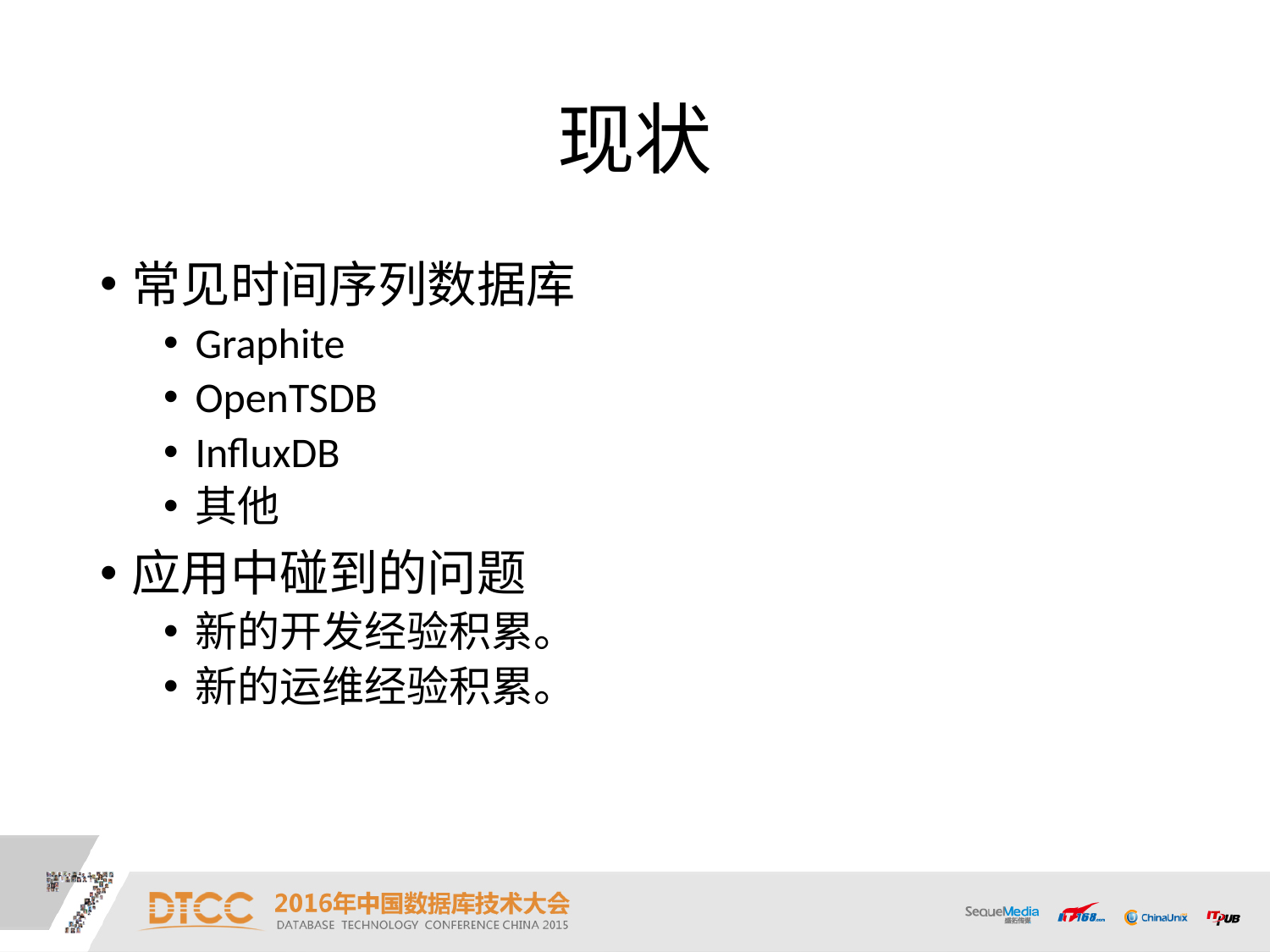

# 现状
常见时间序列数据库
Graphite
OpenTSDB
InfluxDB
其他
应用中碰到的问题
新的开发经验积累。
新的运维经验积累。